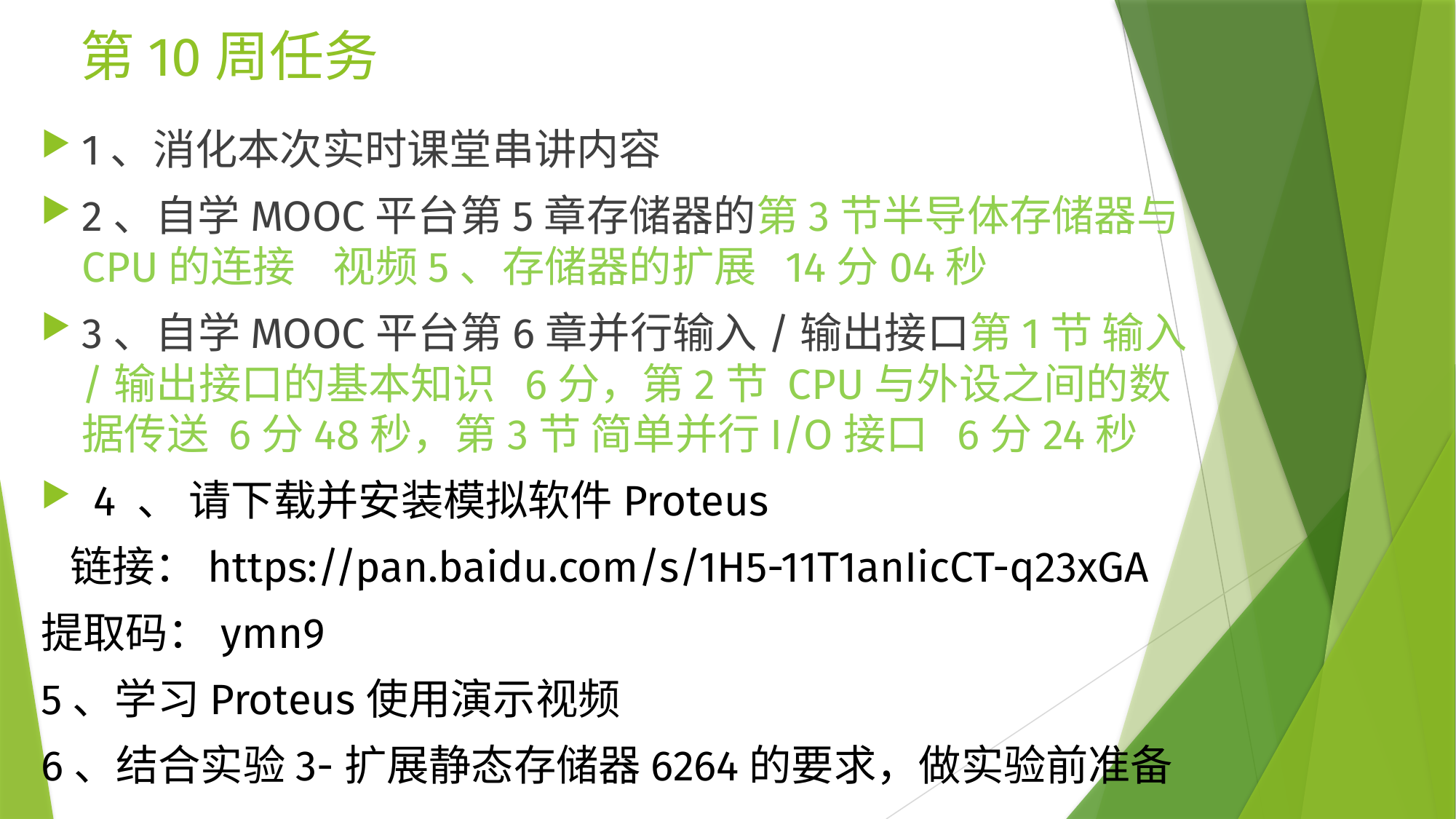

# 第10周任务
1、消化本次实时课堂串讲内容
2、自学MOOC平台第5章存储器的第3节半导体存储器与CPU的连接    视频5、存储器的扩展  14分04秒
3、自学MOOC平台第6章并行输入/输出接口第1节 输入/输出接口的基本知识  6分，第2节 CPU与外设之间的数据传送 6分48秒，第3节 简单并行I/O接口  6分24秒
 4 、 请下载并安装模拟软件Proteus
  链接：https://pan.baidu.com/s/1H5-11T1anIicCT-q23xGA
提取码：ymn9
5、学习Proteus使用演示视频
6、结合实验3-扩展静态存储器6264的要求，做实验前准备